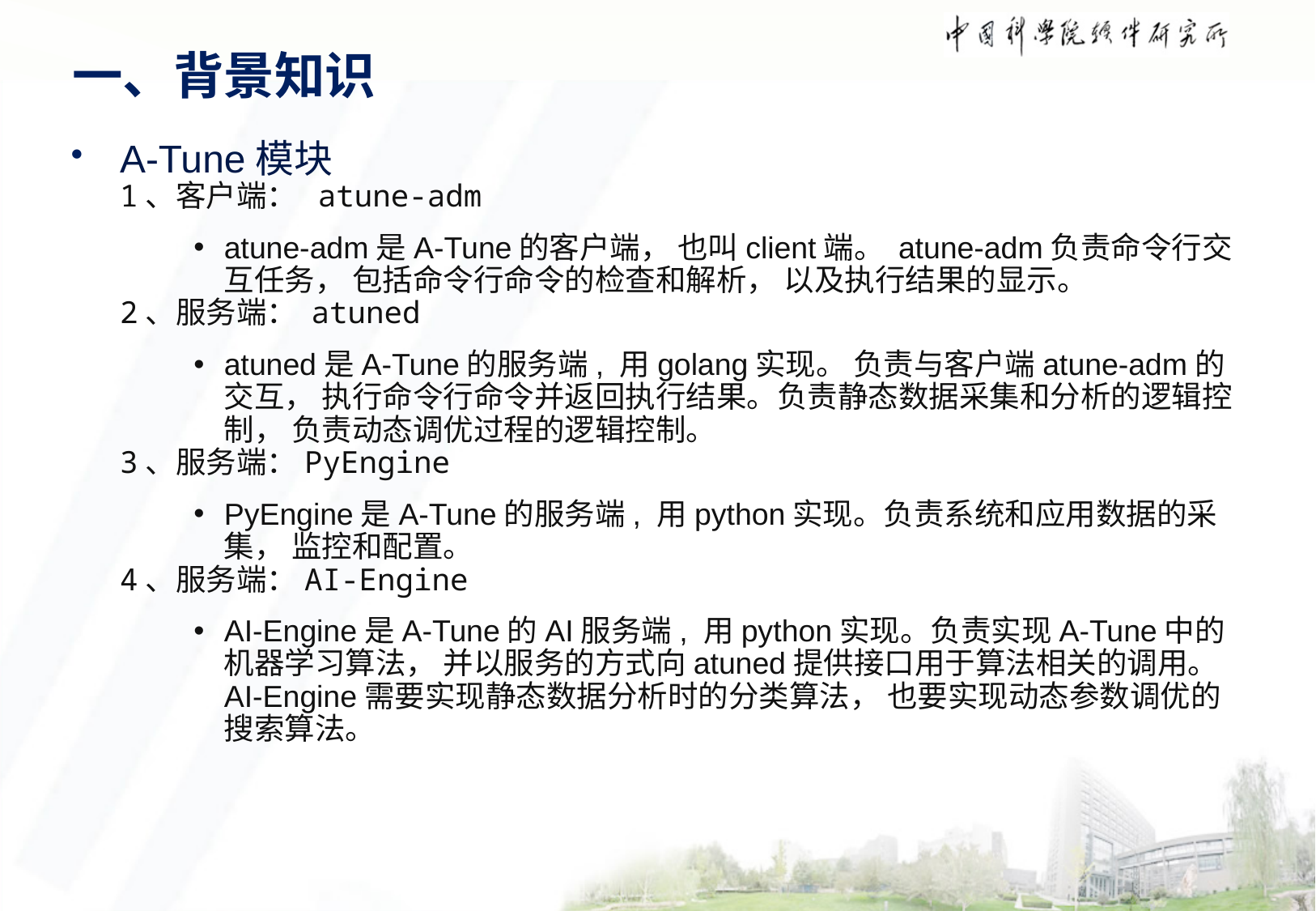

# 一、背景知识
A-Tune模块
1、客户端：  atune-adm
atune-adm是A-Tune的客户端， 也叫client端。 atune-adm负责命令行交互任务， 包括命令行命令的检查和解析， 以及执行结果的显示。
2、服务端： atuned
atuned是A-Tune的服务端, 用golang实现。 负责与客户端atune-adm的交互， 执行命令行命令并返回执行结果。负责静态数据采集和分析的逻辑控制， 负责动态调优过程的逻辑控制。
3、服务端：PyEngine
PyEngine是A-Tune的服务端, 用python实现。负责系统和应用数据的采集， 监控和配置。
4、服务端：AI-Engine
AI-Engine是A-Tune的AI服务端, 用python实现。负责实现A-Tune中的机器学习算法， 并以服务的方式向atuned提供接口用于算法相关的调用。AI-Engine需要实现静态数据分析时的分类算法， 也要实现动态参数调优的搜索算法。